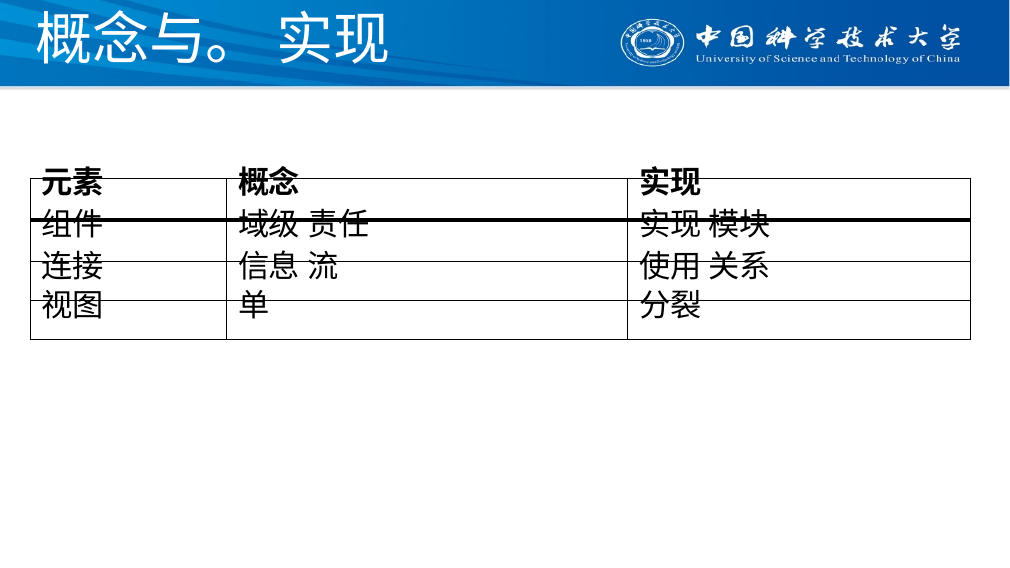

# 概念与。 实现
| 元素 | 概念 | 实现 |
| --- | --- | --- |
| 组件 | 域级 责任 | 实现 模块 |
| 连接 | 信息 流 | 使用 关系 |
| 视图 | 单 | 分裂 |